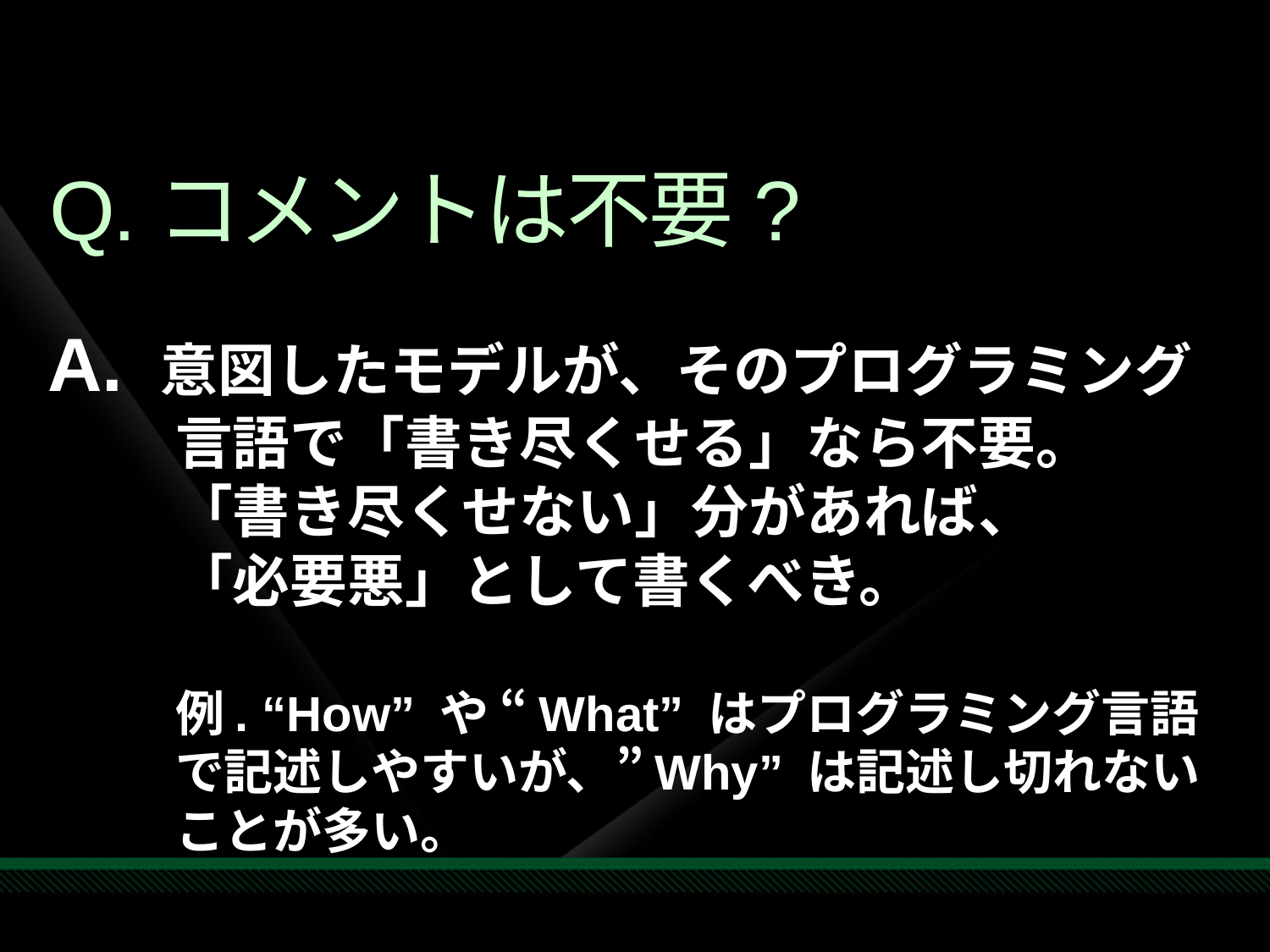

# Q.コメントは不要?
A. 意図したモデルが、そのプログラミング
言語で「書き尽くせる」なら不要。
「書き尽くせない」分があれば、
「必要悪」として書くべき。
例. “How” や “What” はプログラミング言語で記述しやすいが、”Why” は記述し切れないことが多い。